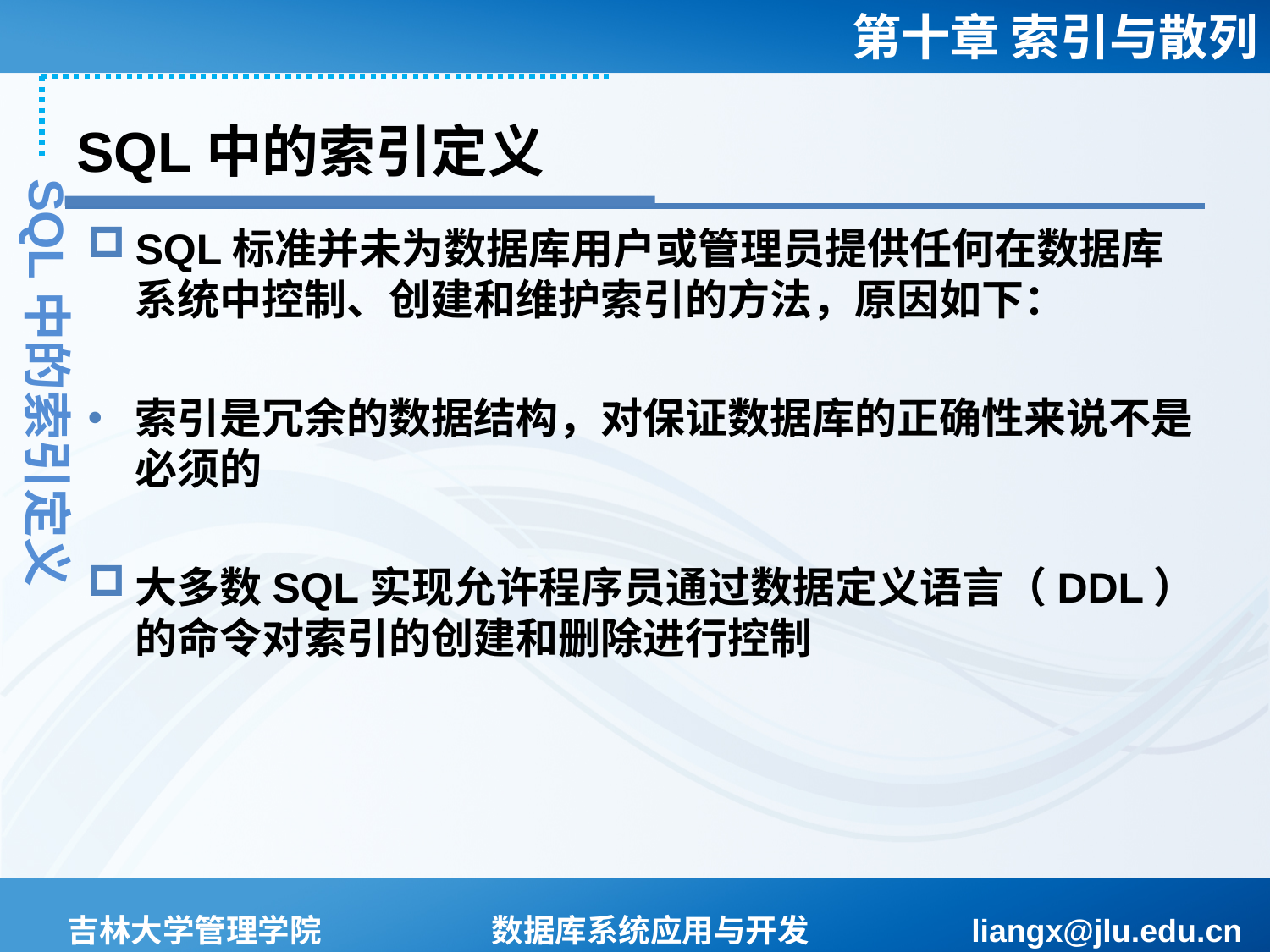

# SQL中的索引定义
SQL中的索引定义

SQL标准并未为数据库用户或管理员提供任何在数据库系统中控制、创建和维护索引的方法，原因如下：

索引是冗余的数据结构，对保证数据库的正确性来说不是必须的

大多数SQL实现允许程序员通过数据定义语言（DDL）的命令对索引的创建和删除进行控制